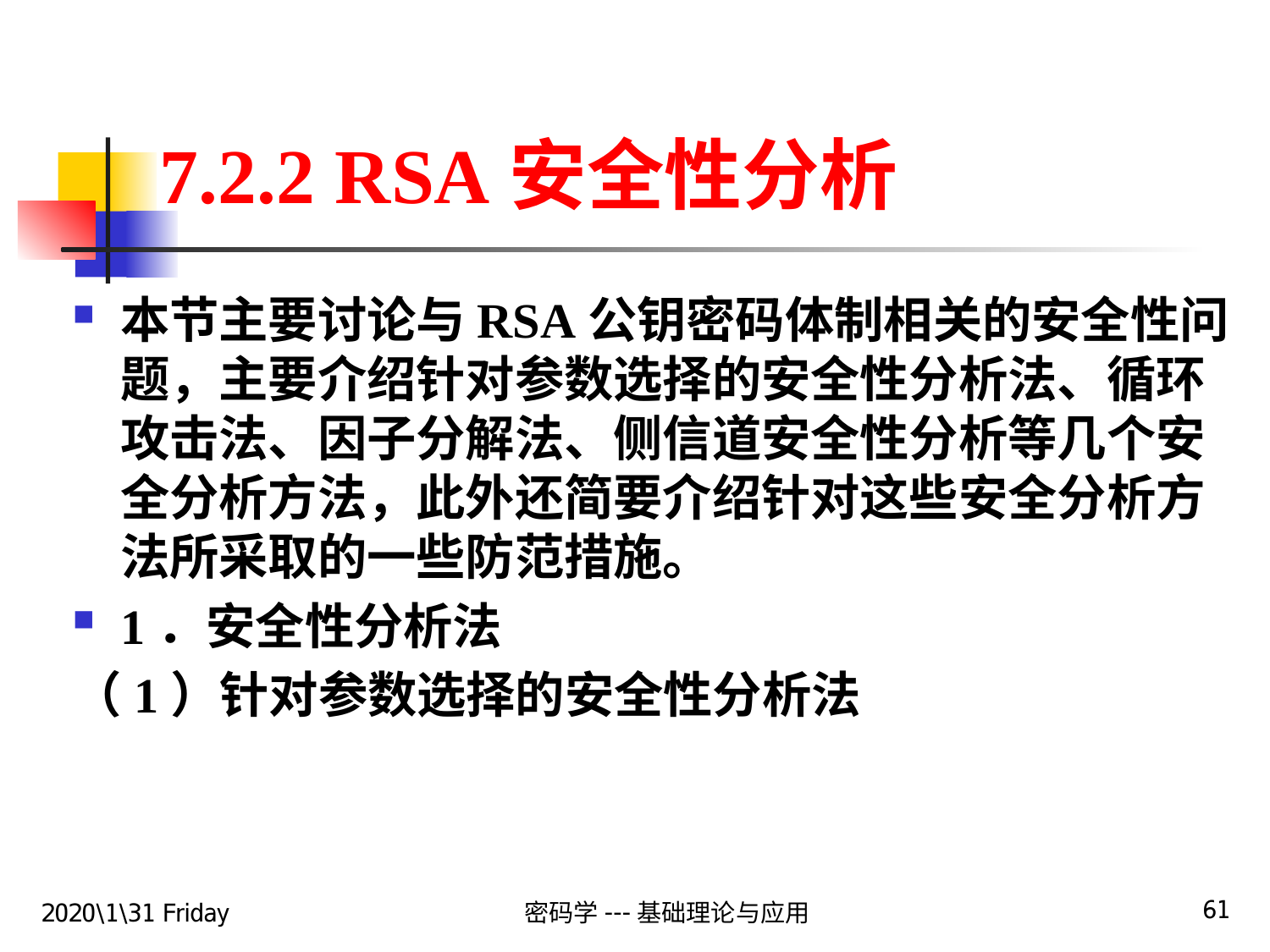

7.2.2 RSA安全性分析
本节主要讨论与RSA公钥密码体制相关的安全性问题，主要介绍针对参数选择的安全性分析法、循环攻击法、因子分解法、侧信道安全性分析等几个安全分析方法，此外还简要介绍针对这些安全分析方法所采取的一些防范措施。
1．安全性分析法
（1）针对参数选择的安全性分析法

61
2020\1\31 Friday
密码学---基础理论与应用